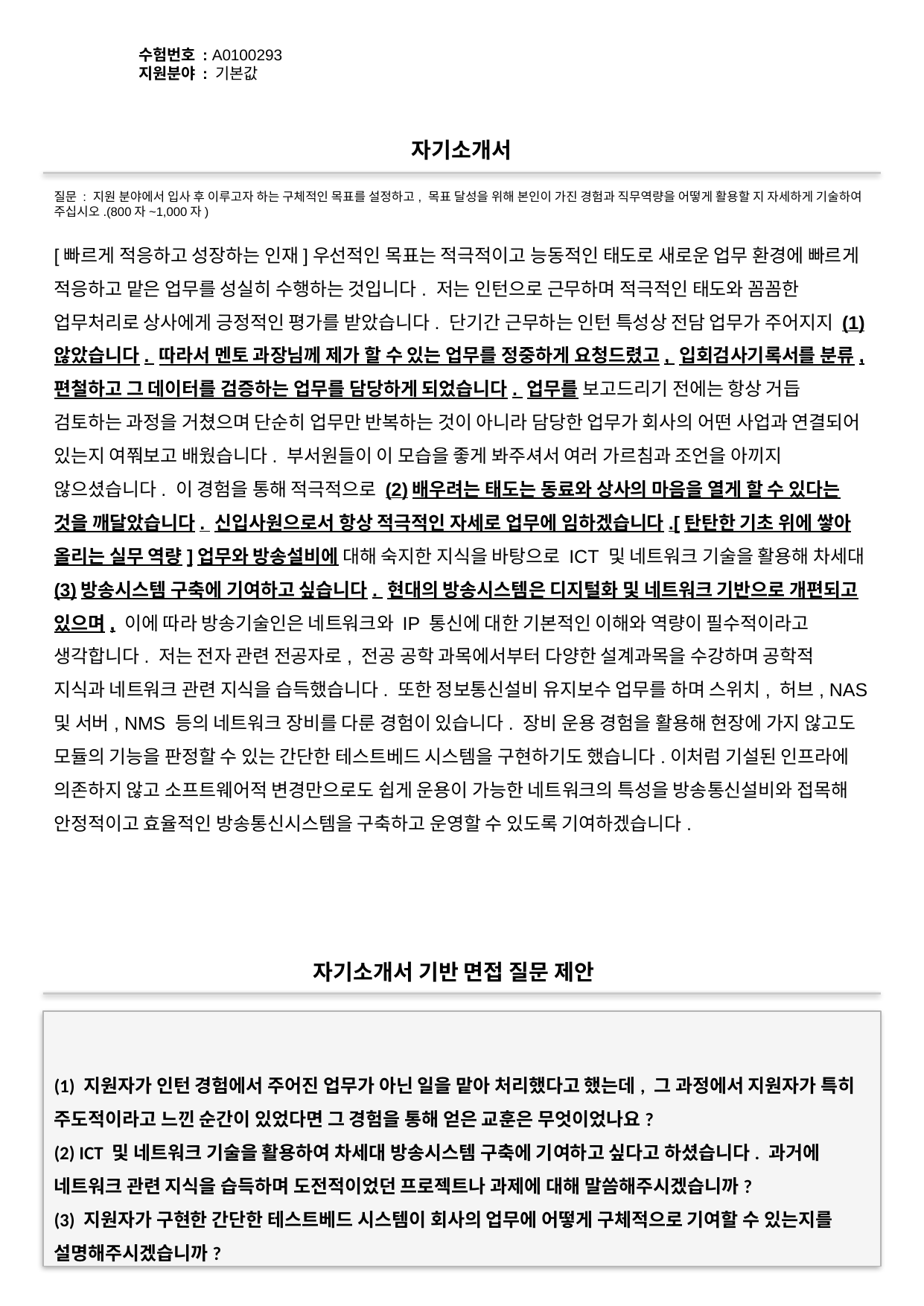

수험번호 : A0100293
지원분야 : 기본값
#

자기소개서

질문 : 지원 분야에서 입사 후 이루고자 하는 구체적인 목표를 설정하고, 목표 달성을 위해 본인이 가진 경험과 직무역량을 어떻게 활용할 지 자세하게 기술하여 주십시오.(800자~1,000자)

[빠르게 적응하고 성장하는 인재]우선적인 목표는 적극적이고 능동적인 태도로 새로운 업무 환경에 빠르게 적응하고 맡은 업무를 성실히 수행하는 것입니다. 저는 인턴으로 근무하며 적극적인 태도와 꼼꼼한 업무처리로 상사에게 긍정적인 평가를 받았습니다. 단기간 근무하는 인턴 특성상 전담 업무가 주어지지 (1)않았습니다. 따라서 멘토 과장님께 제가 할 수 있는 업무를 정중하게 요청드렸고, 입회검사기록서를 분류, 편철하고 그 데이터를 검증하는 업무를 담당하게 되었습니다. 업무를 보고드리기 전에는 항상 거듭 검토하는 과정을 거쳤으며 단순히 업무만 반복하는 것이 아니라 담당한 업무가 회사의 어떤 사업과 연결되어 있는지 여쭤보고 배웠습니다. 부서원들이 이 모습을 좋게 봐주셔서 여러 가르침과 조언을 아끼지 않으셨습니다. 이 경험을 통해 적극적으로 (2)배우려는 태도는 동료와 상사의 마음을 열게 할 수 있다는 것을 깨달았습니다. 신입사원으로서 항상 적극적인 자세로 업무에 임하겠습니다.[탄탄한 기초 위에 쌓아 올리는 실무 역량]업무와 방송설비에 대해 숙지한 지식을 바탕으로 ICT 및 네트워크 기술을 활용해 차세대 (3)방송시스템 구축에 기여하고 싶습니다. 현대의 방송시스템은 디지털화 및 네트워크 기반으로 개편되고 있으며, 이에 따라 방송기술인은 네트워크와 IP 통신에 대한 기본적인 이해와 역량이 필수적이라고 생각합니다. 저는 전자 관련 전공자로, 전공 공학 과목에서부터 다양한 설계과목을 수강하며 공학적 지식과 네트워크 관련 지식을 습득했습니다. 또한 정보통신설비 유지보수 업무를 하며 스위치, 허브, NAS 및 서버, NMS 등의 네트워크 장비를 다룬 경험이 있습니다. 장비 운용 경험을 활용해 현장에 가지 않고도 모듈의 기능을 판정할 수 있는 간단한 테스트베드 시스템을 구현하기도 했습니다.이처럼 기설된 인프라에 의존하지 않고 소프트웨어적 변경만으로도 쉽게 운용이 가능한 네트워크의 특성을 방송통신설비와 접목해 안정적이고 효율적인 방송통신시스템을 구축하고 운영할 수 있도록 기여하겠습니다.

자기소개서 기반 면접 질문 제안

(1) 지원자가 인턴 경험에서 주어진 업무가 아닌 일을 맡아 처리했다고 했는데, 그 과정에서 지원자가 특히 주도적이라고 느낀 순간이 있었다면 그 경험을 통해 얻은 교훈은 무엇이었나요?
(2) ICT 및 네트워크 기술을 활용하여 차세대 방송시스템 구축에 기여하고 싶다고 하셨습니다. 과거에 네트워크 관련 지식을 습득하며 도전적이었던 프로젝트나 과제에 대해 말씀해주시겠습니까?
(3) 지원자가 구현한 간단한 테스트베드 시스템이 회사의 업무에 어떻게 구체적으로 기여할 수 있는지를 설명해주시겠습니까?